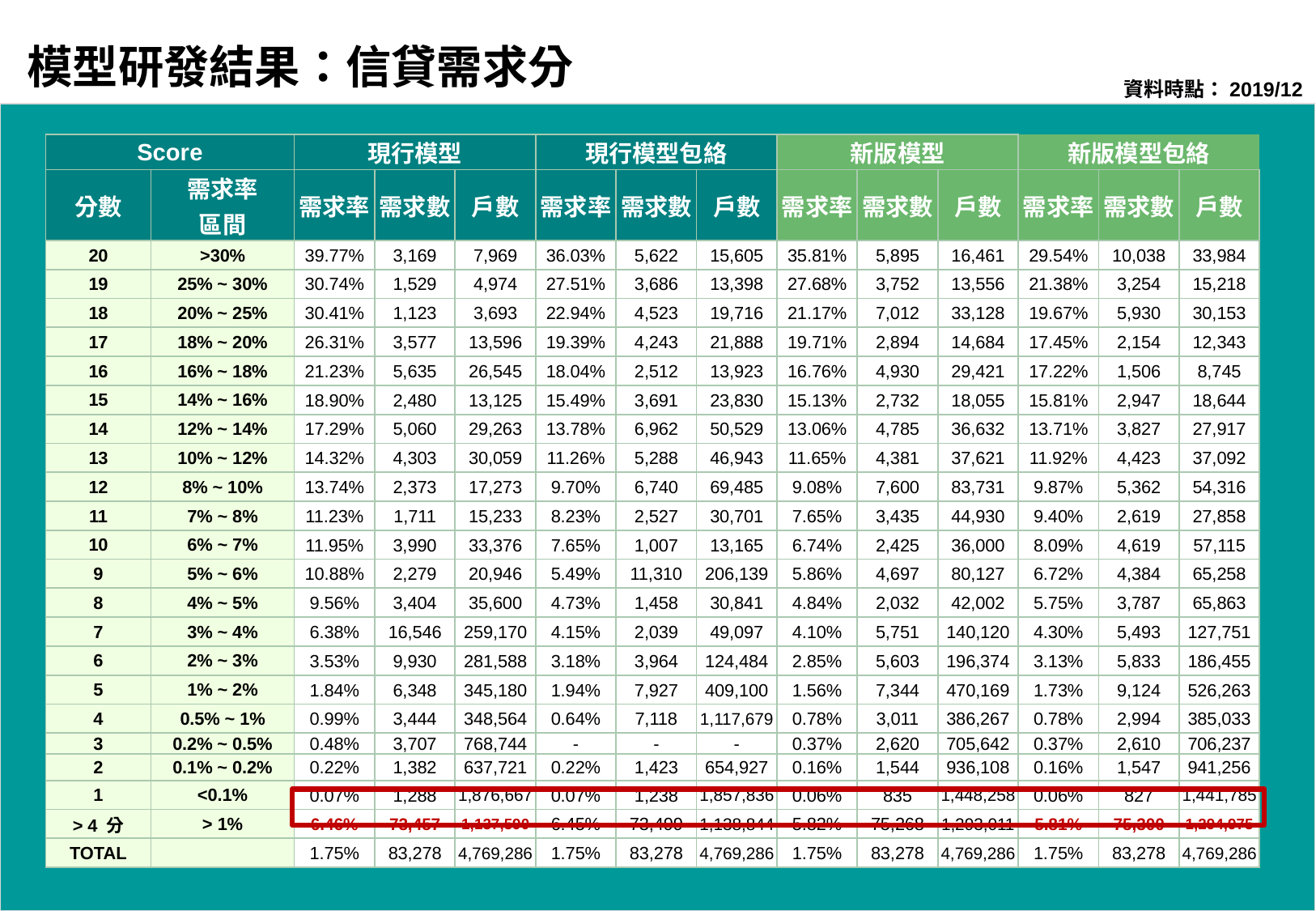

# 模型研發結果：信貸需求分
資料時點：2019/12

| Score |  | 現行模型 |  |  | 現行模型包絡 |  |  | 新版模型 |  |  | 新版模型包絡 |  |  |
| --- | --- | --- | --- | --- | --- | --- | --- | --- | --- | --- | --- | --- | --- |
| 分數 | 需求率 | 需求率 | 需求數 | 戶數 | 需求率 | 需求數 | 戶數 | 需求率 | 需求數 | 戶數 | 需求率 | 需求數 | 戶數 |
|  | 區間 |  |  |  |  |  |  |  |  |  |  |  |  |
| 20 | >30% | 39.77% | 3,169 | 7,969 | 36.03% | 5,622 | 15,605 | 35.81% | 5,895 | 16,461 | 29.54% | 10,038 | 33,984 |
| 19 | 25% ~ 30% | 30.74% | 1,529 | 4,974 | 27.51% | 3,686 | 13,398 | 27.68% | 3,752 | 13,556 | 21.38% | 3,254 | 15,218 |
| 18 | 20% ~ 25% | 30.41% | 1,123 | 3,693 | 22.94% | 4,523 | 19,716 | 21.17% | 7,012 | 33,128 | 19.67% | 5,930 | 30,153 |
| 17 | 18% ~ 20% | 26.31% | 3,577 | 13,596 | 19.39% | 4,243 | 21,888 | 19.71% | 2,894 | 14,684 | 17.45% | 2,154 | 12,343 |
| 16 | 16% ~ 18% | 21.23% | 5,635 | 26,545 | 18.04% | 2,512 | 13,923 | 16.76% | 4,930 | 29,421 | 17.22% | 1,506 | 8,745 |
| 15 | 14% ~ 16% | 18.90% | 2,480 | 13,125 | 15.49% | 3,691 | 23,830 | 15.13% | 2,732 | 18,055 | 15.81% | 2,947 | 18,644 |
| 14 | 12% ~ 14% | 17.29% | 5,060 | 29,263 | 13.78% | 6,962 | 50,529 | 13.06% | 4,785 | 36,632 | 13.71% | 3,827 | 27,917 |
| 13 | 10% ~ 12% | 14.32% | 4,303 | 30,059 | 11.26% | 5,288 | 46,943 | 11.65% | 4,381 | 37,621 | 11.92% | 4,423 | 37,092 |
| 12 | 8% ~ 10% | 13.74% | 2,373 | 17,273 | 9.70% | 6,740 | 69,485 | 9.08% | 7,600 | 83,731 | 9.87% | 5,362 | 54,316 |
| 11 | 7% ~ 8% | 11.23% | 1,711 | 15,233 | 8.23% | 2,527 | 30,701 | 7.65% | 3,435 | 44,930 | 9.40% | 2,619 | 27,858 |
| 10 | 6% ~ 7% | 11.95% | 3,990 | 33,376 | 7.65% | 1,007 | 13,165 | 6.74% | 2,425 | 36,000 | 8.09% | 4,619 | 57,115 |
| 9 | 5% ~ 6% | 10.88% | 2,279 | 20,946 | 5.49% | 11,310 | 206,139 | 5.86% | 4,697 | 80,127 | 6.72% | 4,384 | 65,258 |
| 8 | 4% ~ 5% | 9.56% | 3,404 | 35,600 | 4.73% | 1,458 | 30,841 | 4.84% | 2,032 | 42,002 | 5.75% | 3,787 | 65,863 |
| 7 | 3% ~ 4% | 6.38% | 16,546 | 259,170 | 4.15% | 2,039 | 49,097 | 4.10% | 5,751 | 140,120 | 4.30% | 5,493 | 127,751 |
| 6 | 2% ~ 3% | 3.53% | 9,930 | 281,588 | 3.18% | 3,964 | 124,484 | 2.85% | 5,603 | 196,374 | 3.13% | 5,833 | 186,455 |
| 5 | 1% ~ 2% | 1.84% | 6,348 | 345,180 | 1.94% | 7,927 | 409,100 | 1.56% | 7,344 | 470,169 | 1.73% | 9,124 | 526,263 |
| 4 | 0.5% ~ 1% | 0.99% | 3,444 | 348,564 | 0.64% | 7,118 | 1,117,679 | 0.78% | 3,011 | 386,267 | 0.78% | 2,994 | 385,033 |
| 3 | 0.2% ~ 0.5% | 0.48% | 3,707 | 768,744 | - | - | - | 0.37% | 2,620 | 705,642 | 0.37% | 2,610 | 706,237 |
| 2 | 0.1% ~ 0.2% | 0.22% | 1,382 | 637,721 | 0.22% | 1,423 | 654,927 | 0.16% | 1,544 | 936,108 | 0.16% | 1,547 | 941,256 |
| 1 | <0.1% | 0.07% | 1,288 | 1,876,667 | 0.07% | 1,238 | 1,857,836 | 0.06% | 835 | 1,448,258 | 0.06% | 827 | 1,441,785 |
| > 4 分 | > 1% | 6.46% | 73,457 | 1,137,590 | 6.45% | 73,499 | 1,138,844 | 5.82% | 75,268 | 1,293,011 | 5.81% | 75,300 | 1,294,975 |
| TOTAL |  | 1.75% | 83,278 | 4,769,286 | 1.75% | 83,278 | 4,769,286 | 1.75% | 83,278 | 4,769,286 | 1.75% | 83,278 | 4,769,286 |